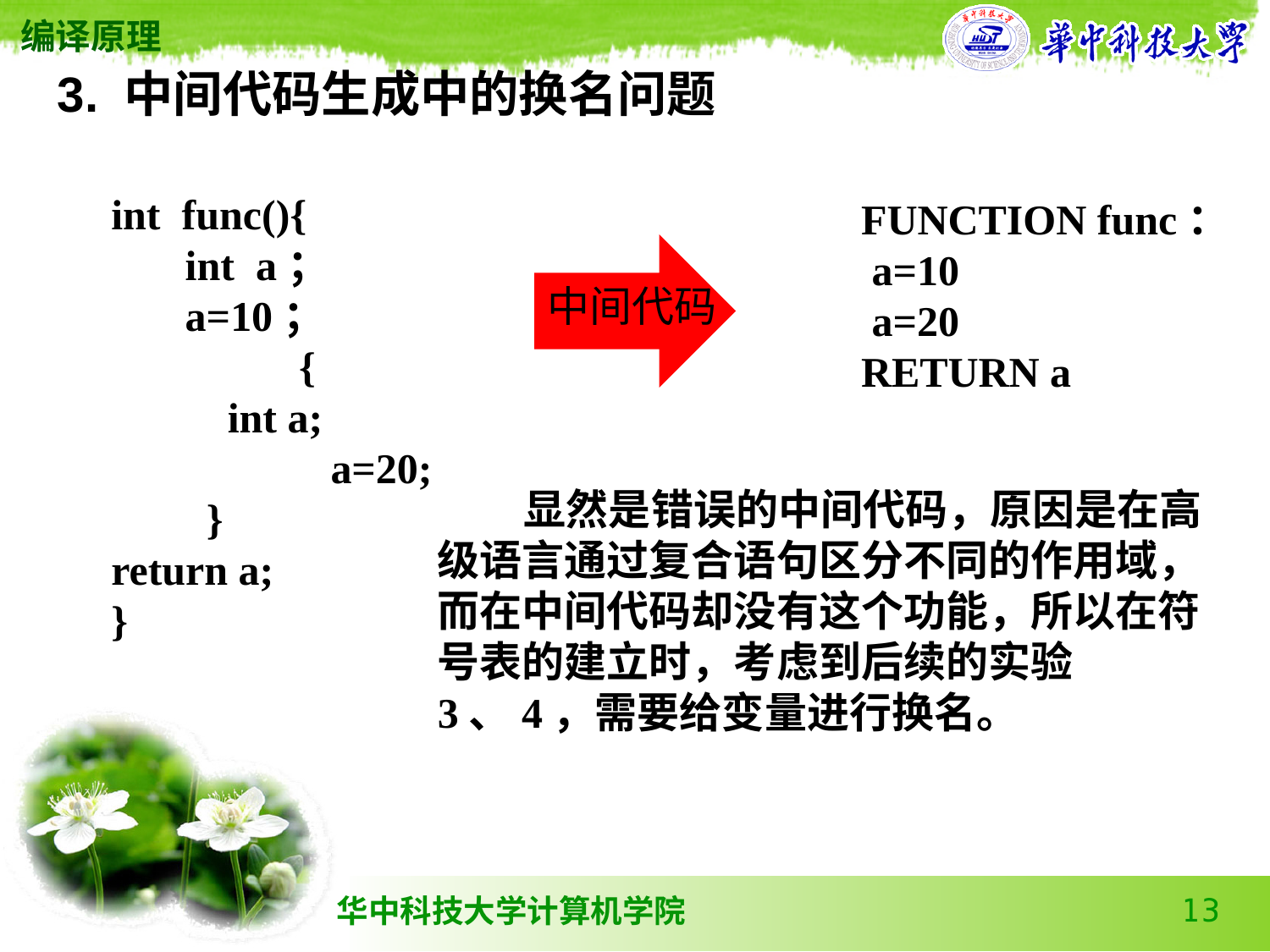

3. 中间代码生成中的换名问题
int  func(){
       int  a；
       a=10；
		  {
           int a;
		     a=20;
         }
return a;
}
FUNCTION func：
 a=10
 a=20
RETURN a
中间代码
        显然是错误的中间代码，原因是在高级语言通过复合语句区分不同的作用域，而在中间代码却没有这个功能，所以在符号表的建立时，考虑到后续的实验3、4，需要给变量进行换名。
13